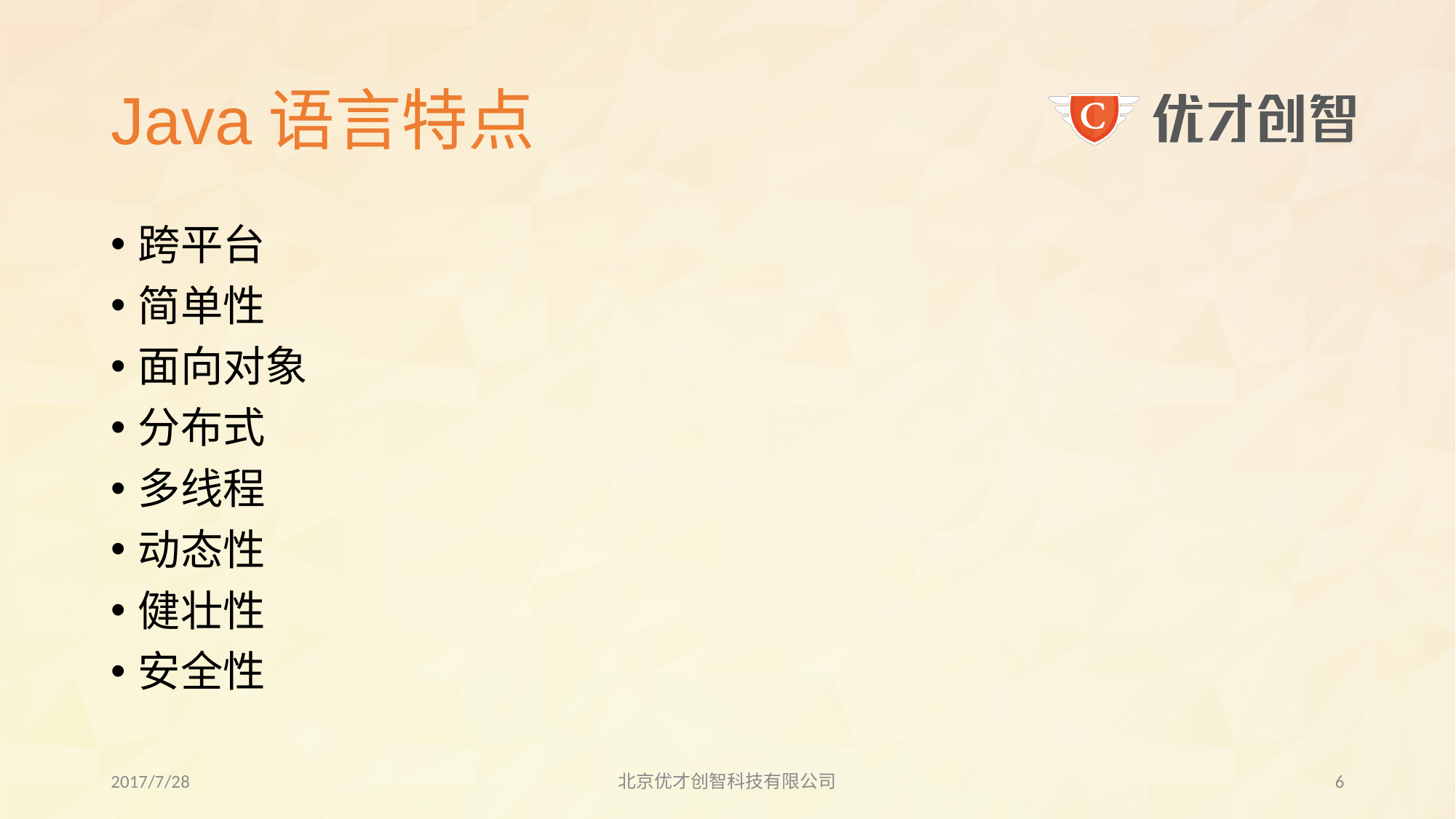

# Java语言特点
跨平台
简单性
面向对象
分布式
多线程
动态性
健壮性
安全性
2017/7/28
北京优才创智科技有限公司
6